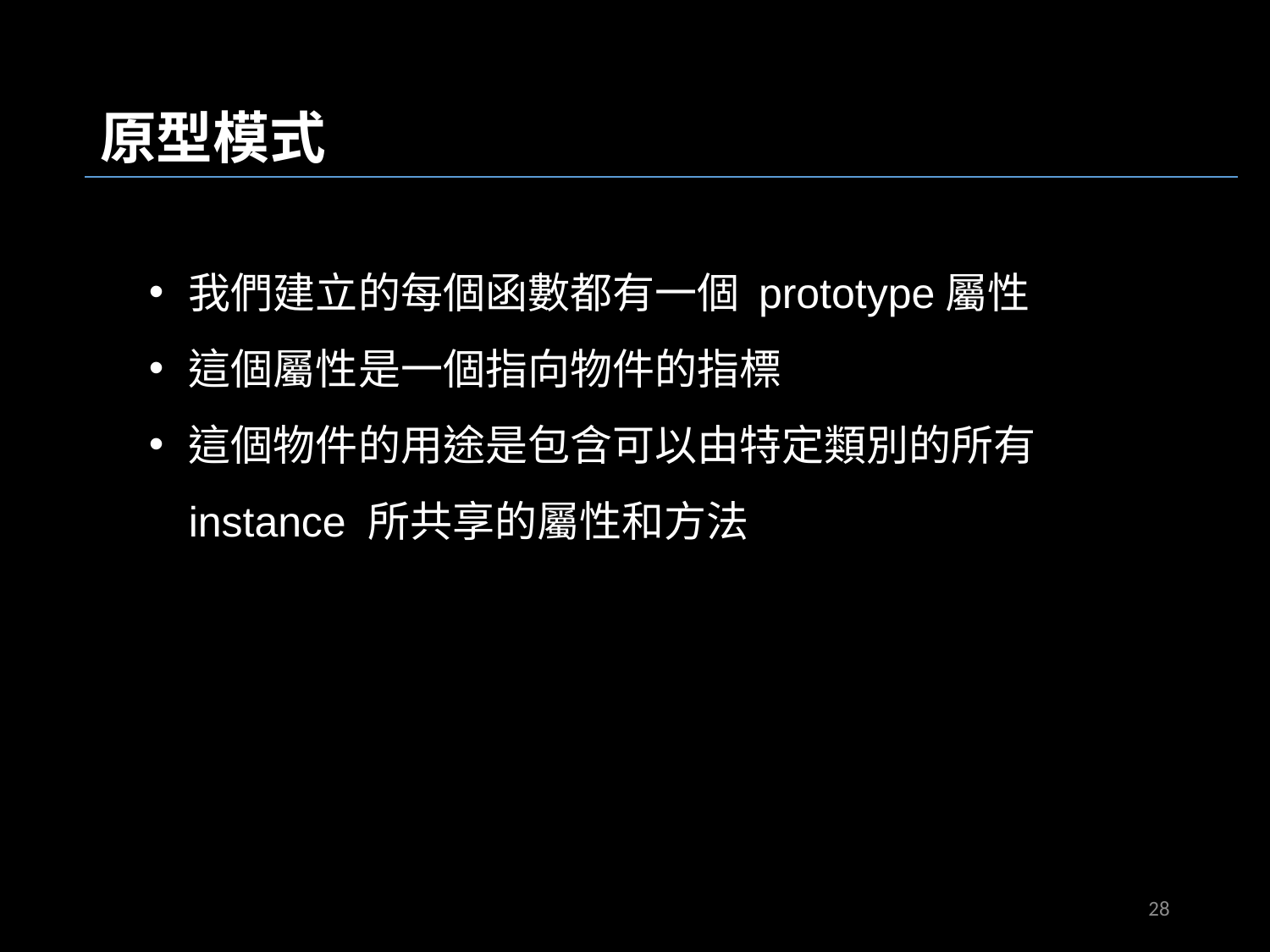

原型模式

我們建立的每個函數都有一個 prototype屬性
這個屬性是一個指向物件的指標
這個物件的用途是包含可以由特定類別的所有 instance 所共享的屬性和方法
JavaScriptObjects02.js

28